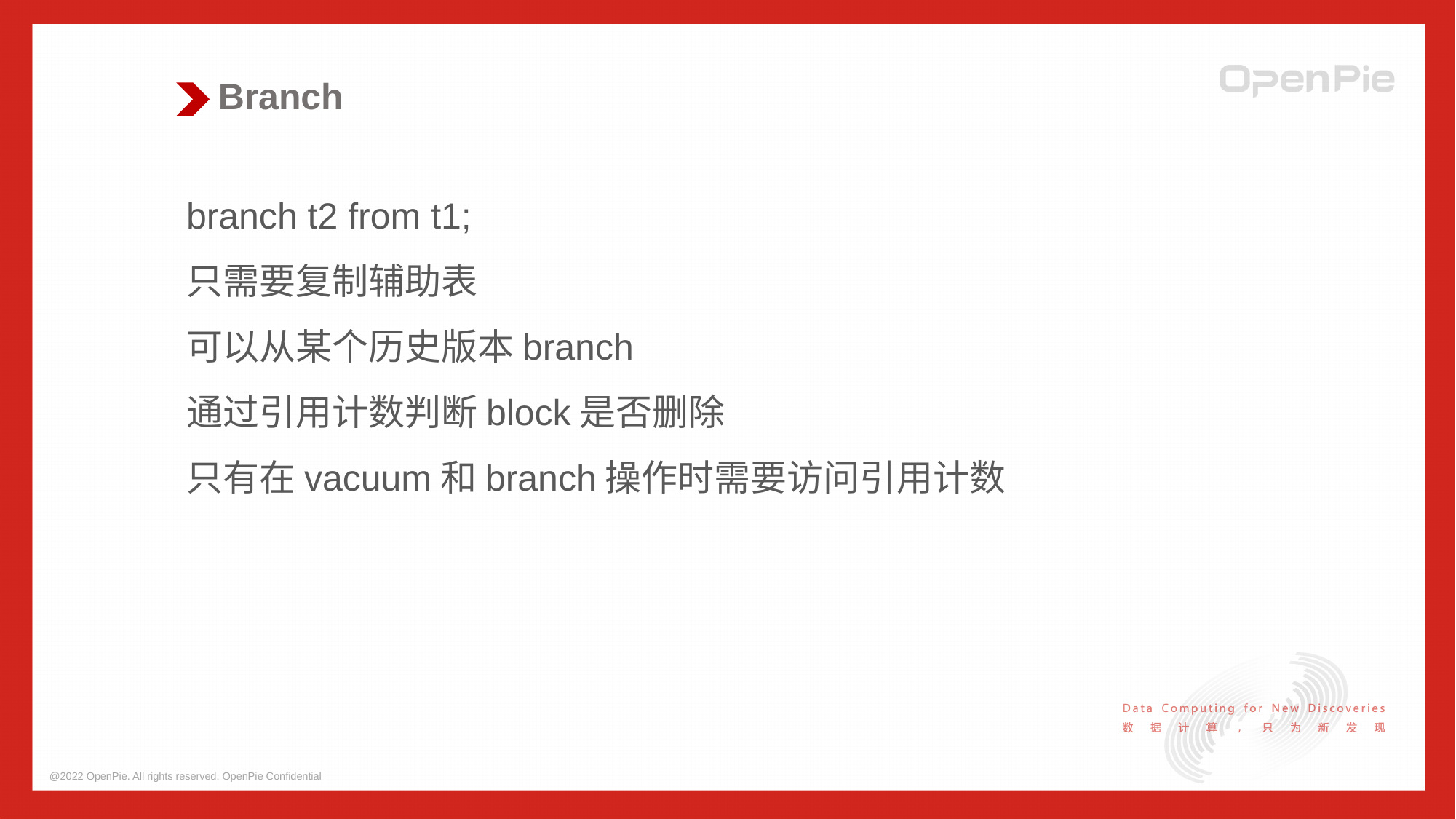

Branch

branch t2 from t1;
只需要复制辅助表
可以从某个历史版本branch
通过引用计数判断block是否删除
只有在vacuum和branch操作时需要访问引用计数